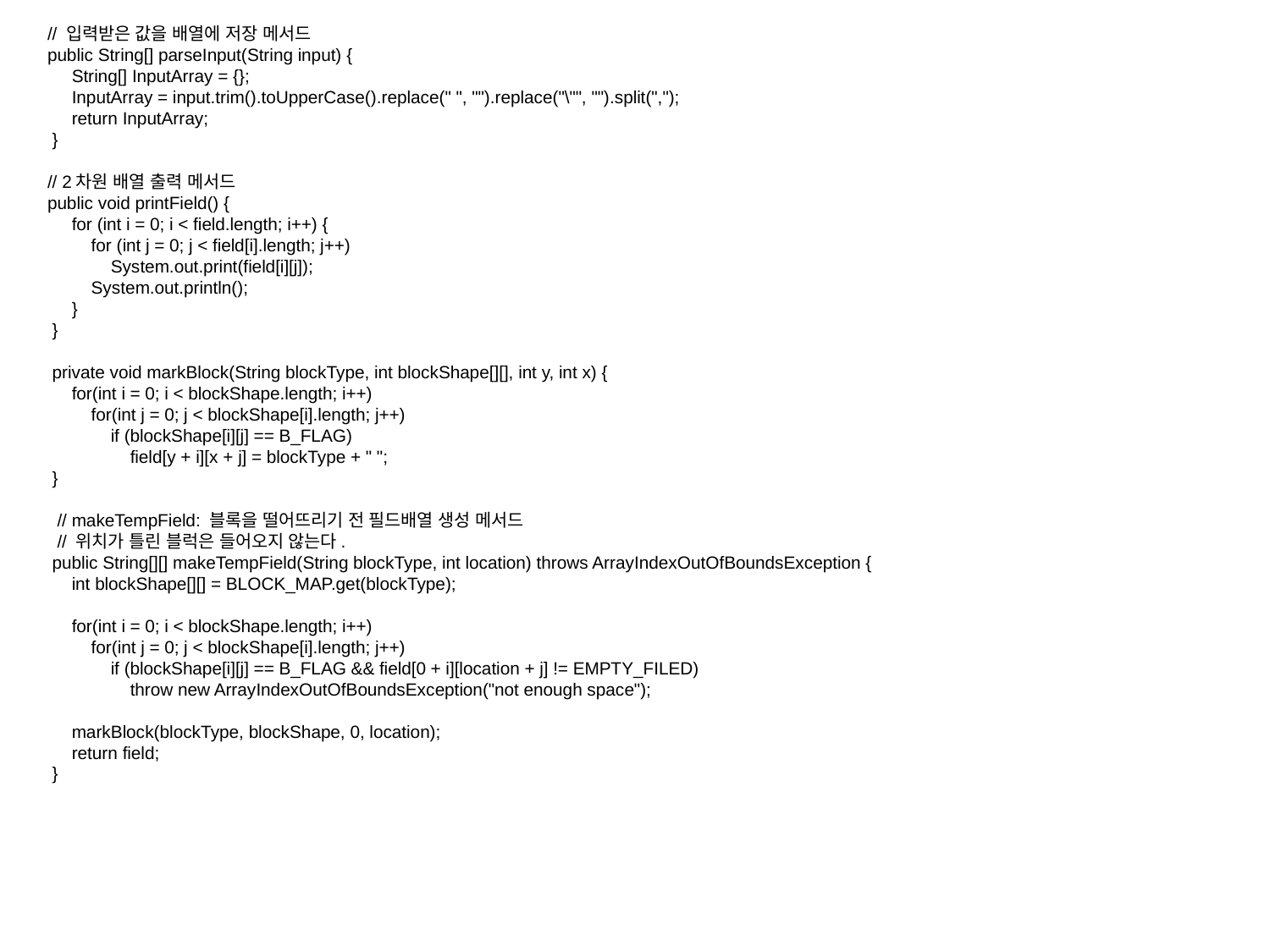

// 입력받은 값을 배열에 저장 메서드
   public String[] parseInput(String input) {
        String[] InputArray = {};
        InputArray = input.trim().toUpperCase().replace(" ", "").replace("\"", "").split(",");
        return InputArray;
    }

   // 2차원 배열 출력 메서드
   public void printField() {
        for (int i = 0; i < field.length; i++) {
            for (int j = 0; j < field[i].length; j++)
                System.out.print(field[i][j]);
            System.out.println();
        }
    }

    private void markBlock(String blockType, int blockShape[][], int y, int x) {
        for(int i = 0; i < blockShape.length; i++)
            for(int j = 0; j < blockShape[i].length; j++)
                if (blockShape[i][j] == B_FLAG)
                    field[y + i][x + j] = blockType + " ";
    }

     // makeTempField: 블록을 떨어뜨리기 전 필드배열 생성 메서드
     // 위치가 틀린 블럭은 들어오지 않는다.
    public String[][] makeTempField(String blockType, int location) throws ArrayIndexOutOfBoundsException {
        int blockShape[][] = BLOCK_MAP.get(blockType);

        for(int i = 0; i < blockShape.length; i++)
            for(int j = 0; j < blockShape[i].length; j++)
                if (blockShape[i][j] == B_FLAG && field[0 + i][location + j] != EMPTY_FILED)
                    throw new ArrayIndexOutOfBoundsException("not enough space");

        markBlock(blockType, blockShape, 0, location);
        return field;
    }